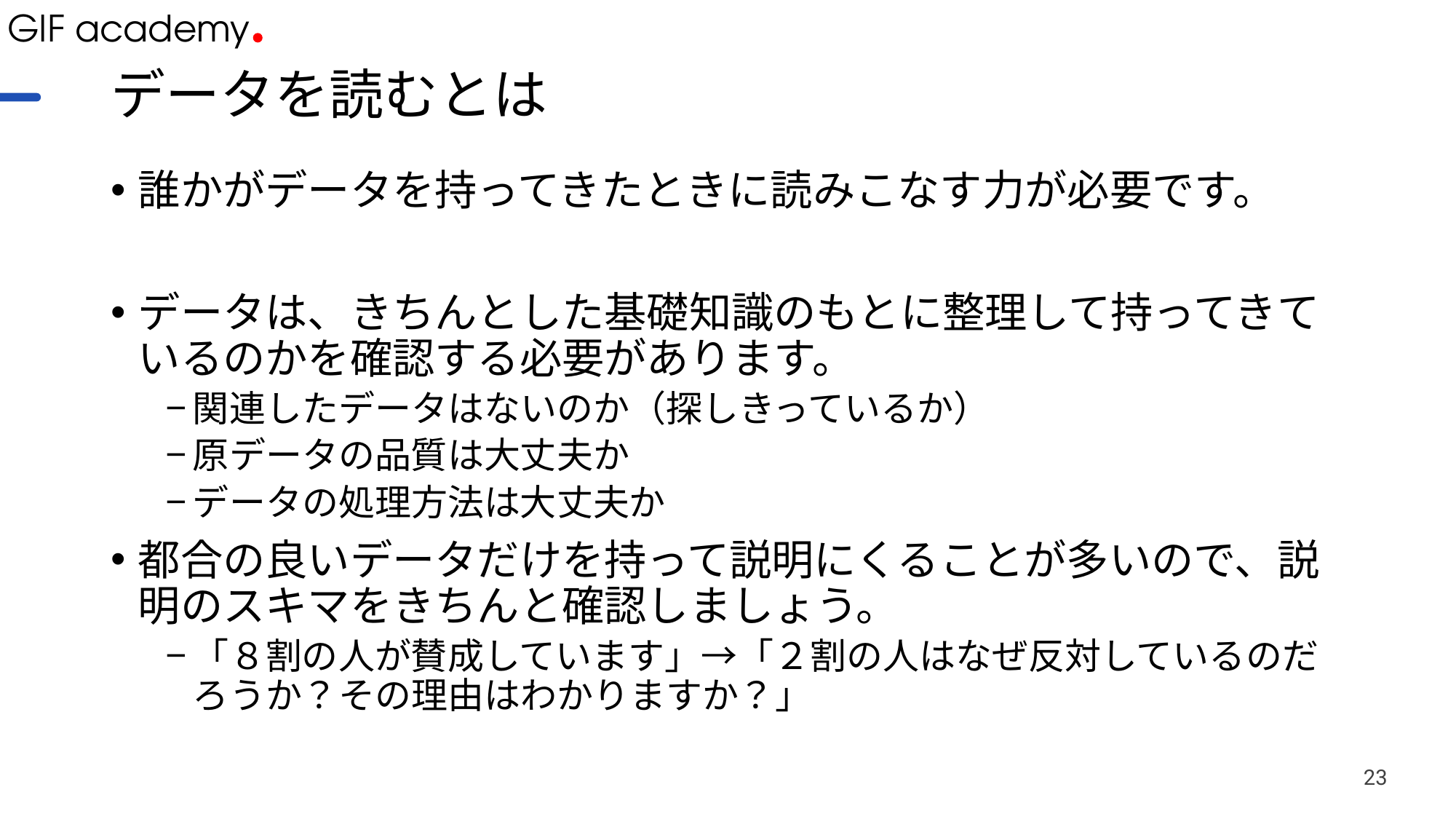

# データを読むとは
誰かがデータを持ってきたときに読みこなす力が必要です。

データは、きちんとした基礎知識のもとに整理して持ってきているのかを確認する必要があります。
関連したデータはないのか（探しきっているか）
原データの品質は大丈夫か
データの処理方法は大丈夫か
都合の良いデータだけを持って説明にくることが多いので、説明のスキマをきちんと確認しましょう。
「８割の人が賛成しています」→「２割の人はなぜ反対しているのだろうか？その理由はわかりますか？」
23